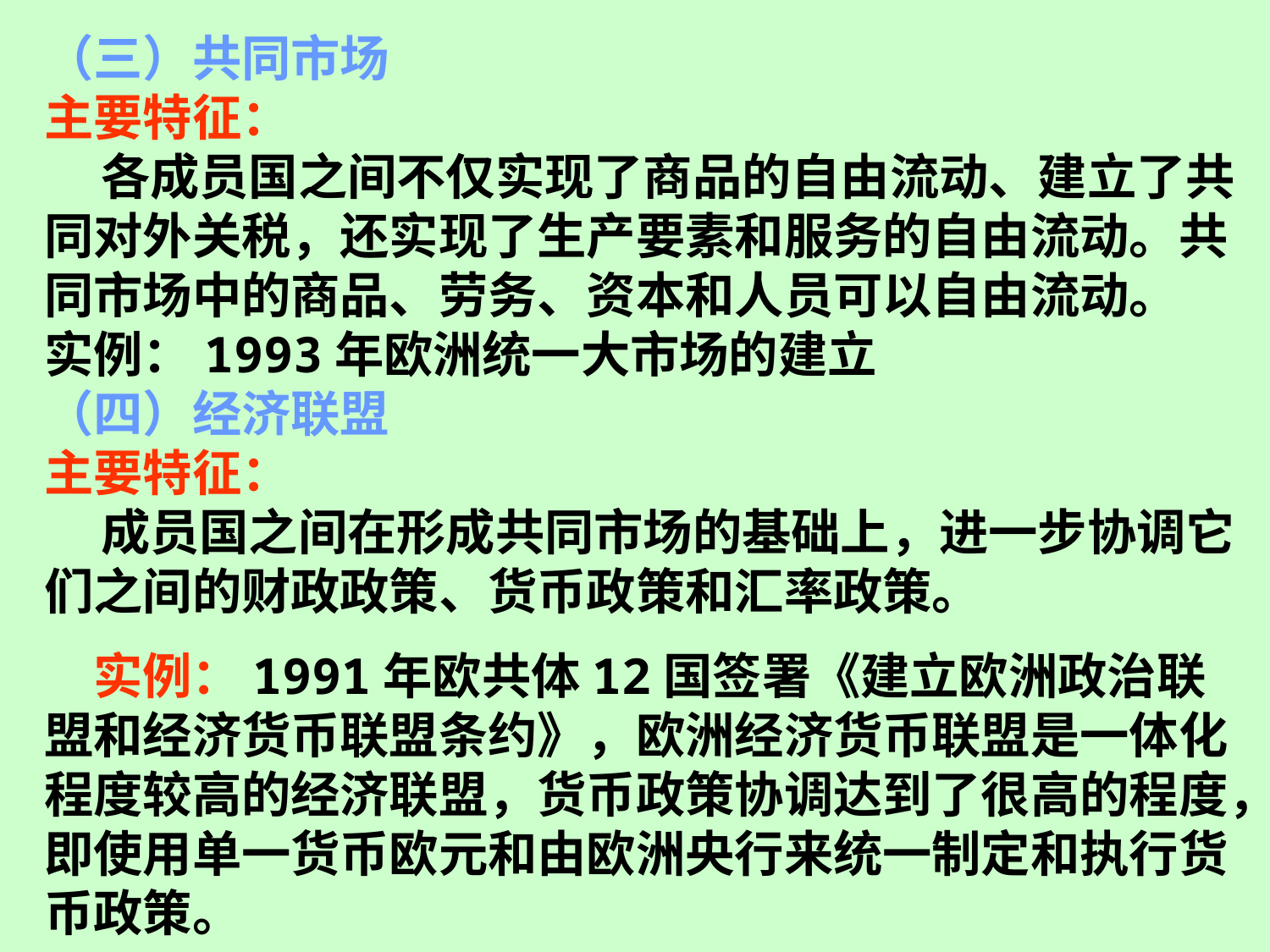

（三）共同市场
主要特征：
    各成员国之间不仅实现了商品的自由流动、建立了共同对外关税，还实现了生产要素和服务的自由流动。共同市场中的商品、劳务、资本和人员可以自由流动。
实例：1993年欧洲统一大市场的建立
（四）经济联盟
主要特征：
    成员国之间在形成共同市场的基础上，进一步协调它们之间的财政政策、货币政策和汇率政策。

         实例：1991年欧共体12国签署《建立欧洲政治联盟和经济货币联盟条约》，欧洲经济货币联盟是一体化程度较高的经济联盟，货币政策协调达到了很高的程度，即使用单一货币欧元和由欧洲央行来统一制定和执行货币政策。
5